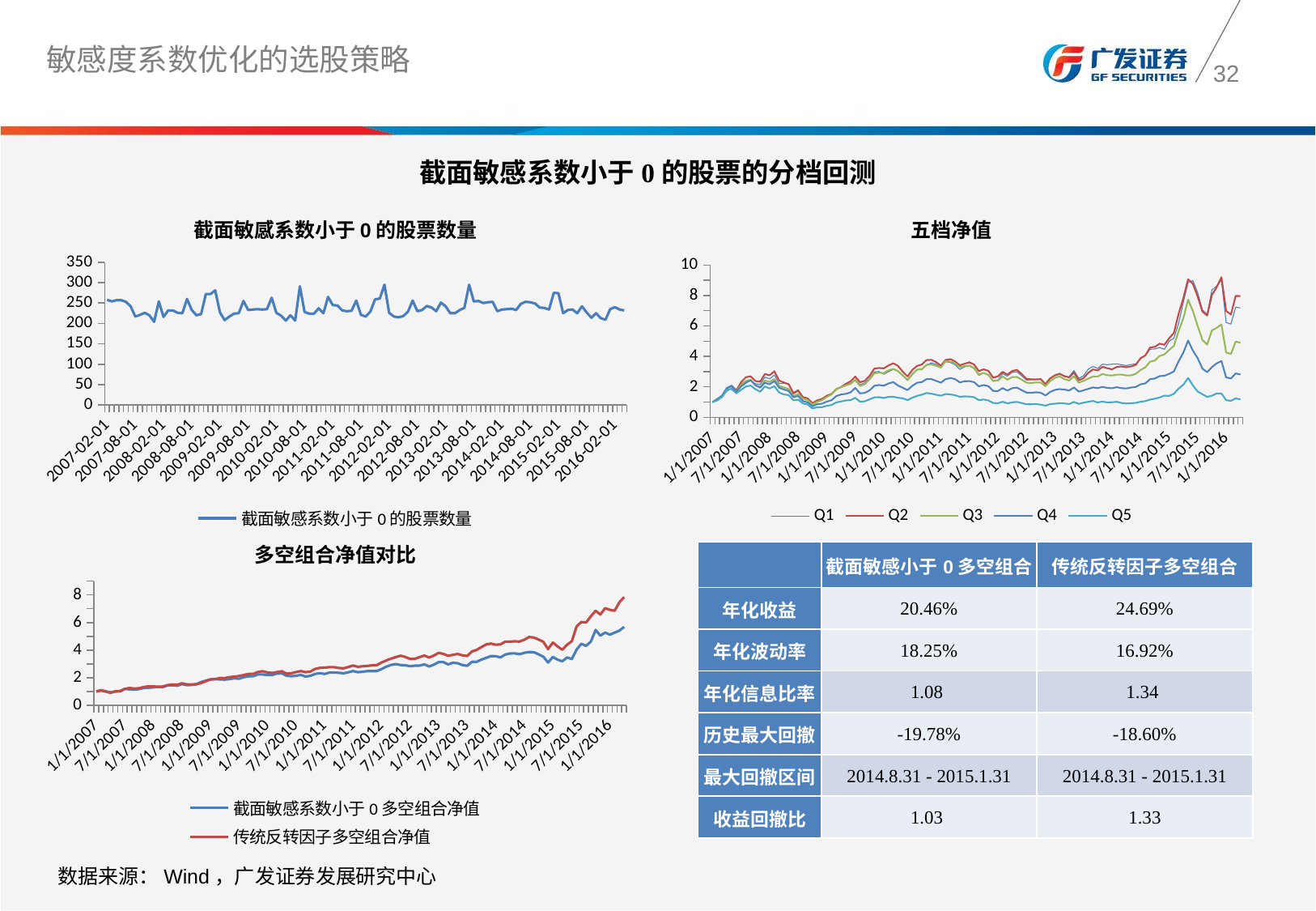

敏感度系数优化的选股策略
32
截面敏感系数小于0的股票的分档回测

### Chart: 五档净值

| Category | Q1 | Q2 | Q3 | Q4 | Q5 |
|---|---|---|---|---|---|
| 39113 | 1.0 | 1.0 | 1.0 | 1.0 | 1.0 |
| 39141 | 1.2093175999999999 | 1.1971793 | 1.2045732 | 1.1841718 | 1.1111388 |
| 39172 | 1.3505302208107997 | 1.40650322737468 | 1.40799863104032 | 1.41470565552092 | 1.32937412717772 |
| 39202 | 1.7129928143351947 | 1.9120284767073648 | 1.904870647144853 | 1.9122365554533605 | 1.7985227527755328 |
| 39233 | 1.907974564025461 | 2.0790736285065794 | 2.052490121841861 | 2.0519762057097757 | 1.8624263164975856 |
| 39263 | 1.659623054899087 | 1.7643476207705104 | 1.6933392428516068 | 1.681617072317424 | 1.5732753187297528 |
| 39294 | 2.1761563342775205 | 2.3047004282376906 | 2.126673899129244 | 2.0264802427592583 | 1.801063087044763 |
| 39325 | 2.3707724325470534 | 2.627795689862204 | 2.385464167231704 | 2.2643444406938547 | 2.025608646252673 |
| 39355 | 2.418041604538906 | 2.690230670165701 | 2.463394132762463 | 2.4360514911072224 | 2.0856408804825506 |
| 39386 | 2.20965308643062 | 2.3813787380773275 | 2.10957683347379 | 2.110882465971248 | 1.8510542511685149 |
| 39416 | 2.1565418648451735 | 2.336023951183402 | 1.9783328861021519 | 1.9472177270311264 | 1.6754264089230713 |
| 39447 | 2.6361246431129537 | 2.8436171939216726 | 2.416565867199822 | 2.2713644415097263 | 2.026999226912616 |
| 39478 | 2.521533622939155 | 2.7610368444398707 | 2.323685883063757 | 2.1644572227954115 | 1.8940388207230507 |
| 39507 | 2.7776178039978703 | 3.0219500772560663 | 2.5090460968240236 | 2.379066532988844 | 2.0450229208132935 |
| 39538 | 2.2091172128180183 | 2.4090834918381496 | 2.0530922039247748 | 1.943395216002196 | 1.6289568725050665 |
| 39568 | 2.2328005399038204 | 2.287366957496519 | 1.9629830136406183 | 1.826703078559736 | 1.4999904021605934 |
| 39599 | 2.185447529333594 | 2.1779722603340734 | 1.8617078125093647 | 1.7277712145389428 | 1.4606186540846822 |
| 39629 | 1.6224565767494963 | 1.570487881537173 | 1.3909898857788718 | 1.3213545028278053 | 1.1175091079096118 |
| 39660 | 1.8123320209438591 | 1.7501842042841733 | 1.5333887196627924 | 1.3948413824452182 | 1.155796802661532 |
| 39691 | 1.3437934482332852 | 1.3209060233941683 | 1.2259841494771138 | 1.066047976933849 | 0.9097958553862489 |
| 39721 | 1.2544314526844613 | 1.2448648979830268 | 1.1346718692367388 | 0.9823783486258143 | 0.8442620771881654 |
| 39752 | 0.9084479681510128 | 0.9273023522373526 | 0.8440472286972637 | 0.7218653638671292 | 0.5807104730764902 |
| 39782 | 1.1266922361924567 | 1.1108288408989968 | 1.0208076837357676 | 0.8621565045674955 | 0.6602581100230689 |
| 39813 | 1.2045339042903194 | 1.2020341871363323 | 1.1199377666671988 | 0.8957429406279434 | 0.665802858592326 |
| 39844 | 1.4264224197869337 | 1.4080311131089591 | 1.3333077500037502 | 1.0284992999468237 | 0.753307197727968 |
| 39872 | 1.5462306771045924 | 1.5257840933236384 | 1.498163120114439 | 1.120671576479304 | 0.8062726486522521 |
| 39903 | 1.8429208009351508 | 1.84951306112912 | 1.8243422957278825 | 1.391939881408835 | 0.9749575452308872 |
| 39933 | 1.963107820857745 | 1.978769813976075 | 1.9833708521662856 | 1.4986598842776526 | 1.0419619607569262 |
| 39964 | 2.12007715660148 | 2.1904378315921886 | 2.097146425258092 | 1.5390437926081195 | 1.1066360395193675 |
| 39994 | 2.227647836253369 | 2.362839395358129 | 2.1901656904938425 | 1.637409206409534 | 1.1294947356844005 |
| 40025 | 2.481544889449481 | 2.677254636328431 | 2.4507264174433594 | 1.9276136259574008 | 1.2781818744877893 |
| 40056 | 2.1399850508656546 | 2.297470002637425 | 2.0582695396803974 | 1.5700220222060435 | 1.025431634262825 |
| 40086 | 2.259153927596499 | 2.3972215552119365 | 2.174781921182304 | 1.6014030414777496 | 1.0514108524280266 |
| 40117 | 2.540973891617666 | 2.7147405021422677 | 2.4908938676846843 | 1.7666961801920877 | 1.1751483465588088 |
| 40147 | 2.9743098004124184 | 3.1936685061530015 | 2.883664738154648 | 2.069549422837246 | 1.3079553866484595 |
| 40178 | 3.0105272867607864 | 3.238971300709798 | 2.9355845161955276 | 2.1209952964693515 | 1.3244453033900914 |
| 40209 | 2.8271136212894437 | 3.2155778304904215 | 2.8977747747438323 | 2.0744532361812764 | 1.2652953112516292 |
| 40237 | 2.9932233961373815 | 3.4076112060097383 | 3.089695238429801 | 2.2211764093418473 | 1.3403331688731888 |
| 40268 | 3.151888451309938 | 3.5438702307927517 | 3.1745197932995577 | 2.31217072137396 | 1.3476887564639846 |
| 40298 | 3.02329865183993 | 3.3749920563626463 | 3.0380513142613412 | 2.086339850932005 | 1.284108844000283 |
| 40329 | 2.715130796959234 | 2.9899797125569085 | 2.746753232485758 | 1.9356529120285153 | 1.2481837161043403 |
| 40359 | 2.4145875387822224 | 2.686161894004576 | 2.4693146754853017 | 1.7878671671521766 | 1.129397067483609 |
| 40390 | 2.7960786067608425 | 3.112478618959201 | 2.8413559465190352 | 2.065845827021297 | 1.2927915717644394 |
| 40421 | 3.1293689398238493 | 3.3679236920650286 | 3.1230650231926114 | 2.2680444744234527 | 1.4070064622229825 |
| 40451 | 3.1280696258400345 | 3.4683946823073155 | 3.170378052914719 | 2.312232943681758 | 1.4826899166986063 |
| 40482 | 3.443064047513388 | 3.7649587290995976 | 3.434295317927531 | 2.5050083130507463 | 1.5966660698231283 |
| 40512 | 3.5716189693584526 | 3.7750350387446363 | 3.4685011053518084 | 2.50859240379481 | 1.5528393425391602 |
| 40543 | 3.4854900922361676 | 3.625182757860645 | 3.388373180216413 | 2.392977651384917 | 1.4788161122160555 |
| 40574 | 3.2591678097240244 | 3.392767578516614 | 3.2703103993115423 | 2.275386729595862 | 1.4168341967415214 |
| 40602 | 3.647555015606093 | 3.767439723407908 | 3.6922762609174313 | 2.5063200520173323 | 1.5262773842487167 |
| 40633 | 3.59895791062217 | 3.821473587176133 | 3.657651940280678 | 2.57493311988776 | 1.5035187569167072 |
| 40663 | 3.44507114900925 | 3.6704363401480946 | 3.5626535752617383 | 2.508862653471248 | 1.4487183549127314 |
| 40694 | 3.1480725987745073 | 3.411008064408257 | 3.2974948888196605 | 2.289009262943705 | 1.3458957145446357 |
| 40724 | 3.3102912057530585 | 3.5175218395113403 | 3.3588891655073536 | 2.368533427614487 | 1.3758918942190492 |
| 40755 | 3.4046935938150433 | 3.6125097731203093 | 3.3902384170446505 | 2.373423241190463 | 1.3619547972765573 |
| 40786 | 3.1906078225133907 | 3.4620382647915062 | 3.243413632655439 | 2.30727047658503 | 1.3202415267229695 |
| 40816 | 2.7571797028640592 | 3.035040851326916 | 2.806567980713976 | 2.035121002060396 | 1.124683391060183 |
| 40847 | 2.9181402420118525 | 3.148613567153586 | 2.9133353275735776 | 2.1168159079392357 | 1.1683882389849305 |
| 40877 | 2.764870762080664 | 3.047828650898497 | 2.7848050909252193 | 2.0436344067779144 | 1.1059978259278458 |
| 40908 | 2.3582246298768883 | 2.6066371667090342 | 2.394628834440778 | 1.7326422972920785 | 0.9431949459512668 |
| 40939 | 2.4475222249128903 | 2.6836283399808805 | 2.408006069230056 | 1.7254559900998299 | 0.9238886886025904 |
| 40968 | 2.869298590135456 | 2.9864041452710457 | 2.6830022887409837 | 1.9157724054430492 | 1.0216928386222246 |
| 40999 | 2.7050705552408862 | 2.80416211735044 | 2.4681665147748557 | 1.7560402832854618 | 0.9164257820732995 |
| 41029 | 2.9518218705037884 | 3.037477995748438 | 2.6408998895464513 | 1.9092708482103076 | 0.9816906662172837 |
| 41060 | 2.9840325049733503 | 3.1141307273318466 | 2.652108925037642 | 1.9498066730522028 | 1.0137241947128066 |
| 41090 | 2.727645028952541 | 2.845693281461987 | 2.4720782017773444 | 1.7844525382213414 | 0.9355493328512364 |
| 41121 | 2.4443409056654146 | 2.5254019655535958 | 2.2771014386780424 | 1.6267140716527277 | 0.8577539151878585 |
| 41152 | 2.4660510527213537 | 2.4955565125844865 | 2.2563704794701738 | 1.6083188635876644 | 0.8547889172292287 |
| 41182 | 2.5063099773303033 | 2.481148666614731 | 2.287649708569991 | 1.6445022906354345 | 0.8663651525774806 |
| 41213 | 2.5021968720265066 | 2.5052995970713656 | 2.2869387070405676 | 1.619317066954811 | 0.8379171864274465 |
| 41243 | 2.1521570450081025 | 2.1854805664080263 | 2.044825080003597 | 1.4313418838714957 | 0.7651754168889952 |
| 41274 | 2.5438373599044204 | 2.560275840827208 | 2.3799068851786425 | 1.6648978036858944 | 0.8680985500744005 |
| 41305 | 2.775373493455013 | 2.7530202676639335 | 2.595606175856481 | 1.799676608567239 | 0.8929938195265357 |
| 41333 | 2.8877211397910356 | 2.850050356876938 | 2.686680857267057 | 1.8528323427905653 | 0.9291536128720451 |
| 41364 | 2.6727866114958188 | 2.707321830039791 | 2.5066627617748205 | 1.81847267869292 | 0.9092313515123718 |
| 41394 | 2.673598497156927 | 2.613493635911736 | 2.414622366489144 | 1.7609211098158428 | 0.8712609410418636 |
| 41425 | 3.0720336520745355 | 2.9484003005843724 | 2.7020645666274548 | 1.9556219307175169 | 1.012476831139999 |
| 41455 | 2.552691003023075 | 2.4338248413242836 | 2.2738305658500693 | 1.6884820193595733 | 0.8840188331891117 |
| 41486 | 2.7192303764709127 | 2.567445743570981 | 2.385618056641647 | 1.7695206463394553 | 0.9590643853639601 |
| 41517 | 3.160876625372775 | 2.917968327668604 | 2.541589478910711 | 1.8692291710344358 | 1.0175603692450117 |
| 41547 | 3.3416845843570884 | 3.142727989513072 | 2.677904987359029 | 1.9601137663278447 | 1.0754268091623704 |
| 41578 | 3.205398322774044 | 3.074803895202927 | 2.6784652050823845 | 1.9174232725427307 | 0.9765951929430294 |
| 41608 | 3.493295211935882 | 3.313423744009761 | 2.840838962036977 | 1.999221431364109 | 1.0280564664651815 |
| 41639 | 3.452204279016923 | 3.220587906207721 | 2.7644709608917064 | 1.9309664123201933 | 0.9766001842056662 |
| 41670 | 3.4897023635499043 | 3.1490708870448914 | 2.7439110374613627 | 1.9100355087972074 | 0.9897254172333388 |
| 41698 | 3.5042142908287266 | 3.3073188160191016 | 2.8020594513850363 | 1.9774651676582387 | 1.0185718849632426 |
| 41729 | 3.4465832817588993 | 3.3352705879194984 | 2.803782886071205 | 1.9145469719397559 | 0.9410236275018856 |
| 41759 | 3.3990038888708742 | 3.288629830490973 | 2.75133868794382 | 1.8938354027973117 | 0.9080295511767773 |
| 41790 | 3.467822772827987 | 3.3357282385850344 | 2.7469104083255744 | 1.9538375815422444 | 0.9246947355733663 |
| 41820 | 3.5082672962629253 | 3.4439016022729194 | 2.856403218620075 | 1.9936820350356288 | 0.9494913311086071 |
| 41851 | 3.8553561775810876 | 3.8806451498175627 | 3.1014255438413696 | 2.1639734227728553 | 1.0177089030596218 |
| 41882 | 4.07857451483616 | 4.06540871920681 | 3.2816212832785645 | 2.2283176577176103 | 1.0619031360709446 |
| 41912 | 4.468237363837601 | 4.582978749035132 | 3.6587888467160044 | 2.5053492395415686 | 1.1665106936727565 |
| 41943 | 4.4911223351439675 | 4.630756898281061 | 3.7298170609488563 | 2.5459858538859788 | 1.2201480218785237 |
| 41973 | 4.585518361188064 | 4.839673310516735 | 4.032869769702153 | 2.707458769003355 | 1.300203178144956 |
| 42004 | 4.462455887825188 | 4.764404291354924 | 4.125807939132801 | 2.7245638437158135 | 1.4239469601474335 |
| 42035 | 4.995064724141554 | 5.183633134387269 | 4.418658240491321 | 2.849751067872607 | 1.4086899380482378 |
| 42063 | 5.1977306840096835 | 5.535050233810334 | 4.691414148465182 | 3.010264408173448 | 1.543369232786674 |
| 42094 | 6.161927398177806 | 6.794086523799258 | 5.649169630864253 | 3.6796975431884884 | 1.8857366817388213 |
| 42124 | 7.557358709154632 | 7.829351763670827 | 6.517578063863525 | 4.2545785302095975 | 2.146462595403062 |
| 42155 | 8.857726971483388 | 9.067885531452855 | 7.724116025592779 | 5.044291698636599 | 2.585753337253062 |
| 42185 | 8.97563314955077 | 8.769238348628669 | 6.982631783599975 | 4.3772597858673885 | 2.0960168266840067 |
| 42216 | 8.201401317013724 | 7.931928671081897 | 6.013281891505275 | 3.8913051589599625 | 1.6966795088305164 |
| 42247 | 7.06425242020582 | 6.942880621227353 | 5.0776873885697515 | 3.198995275519078 | 1.5171216130904919 |
| 42277 | 6.747633333157437 | 6.684854711531997 | 4.7746992432501 | 2.96178561714548 | 1.3407971878522758 |
| 42308 | 8.366059260985248 | 8.035886577238633 | 5.711066466783726 | 3.2982388358605337 | 1.4184429004884915 |
| 42338 | 8.623056068102269 | 8.534495580046956 | 5.870895801816489 | 3.5405903581574485 | 1.5671774187707537 |
| 42369 | 9.002958513841664 | 9.198780518523629 | 6.103391025150881 | 3.696166660155366 | 1.5688436418023906 |
| 42400 | 6.226040975039771 | 6.989353022120994 | 4.259129359081038 | 2.6181685652210733 | 1.1289194896736567 |
| 42429 | 6.122595926843583 | 6.747175434581013 | 4.165859537072395 | 2.546075984693428 | 1.077585601315063 |
| 42460 | 7.229562494936087 | 7.969785889006027 | 4.969622142498957 | 2.878848625108056 | 1.242970960958016 |
| 42490 | 7.185449873460736 | 7.961906958676155 | 4.89736234566038 | 2.810056809901924 | 1.1737727788079457 |

### Chart:

| Category | 截面敏感系数小于0的股票数量 |
|---|---|
| 39141 | 258.0 |
| 39172 | 254.0 |
| 39202 | 257.0 |
| 39233 | 257.0 |
| 39263 | 253.0 |
| 39294 | 242.0 |
| 39325 | 217.0 |
| 39355 | 221.0 |
| 39386 | 226.0 |
| 39416 | 220.0 |
| 39447 | 204.0 |
| 39478 | 254.0 |
| 39507 | 216.0 |
| 39538 | 232.0 |
| 39568 | 232.0 |
| 39599 | 226.0 |
| 39629 | 225.0 |
| 39660 | 260.0 |
| 39691 | 233.0 |
| 39721 | 220.0 |
| 39752 | 223.0 |
| 39782 | 272.0 |
| 39813 | 272.0 |
| 39844 | 281.0 |
| 39872 | 227.0 |
| 39903 | 208.0 |
| 39933 | 217.0 |
| 39964 | 224.0 |
| 39994 | 225.0 |
| 40025 | 255.0 |
| 40056 | 233.0 |
| 40086 | 234.0 |
| 40117 | 235.0 |
| 40147 | 234.0 |
| 40178 | 235.0 |
| 40209 | 263.0 |
| 40237 | 226.0 |
| 40268 | 219.0 |
| 40298 | 207.0 |
| 40329 | 220.0 |
| 40359 | 207.0 |
| 40390 | 291.0 |
| 40421 | 228.0 |
| 40451 | 224.0 |
| 40482 | 224.0 |
| 40512 | 237.0 |
| 40543 | 225.0 |
| 40574 | 265.0 |
| 40602 | 245.0 |
| 40633 | 244.0 |
| 40663 | 232.0 |
| 40694 | 230.0 |
| 40724 | 231.0 |
| 40755 | 256.0 |
| 40786 | 221.0 |
| 40816 | 217.0 |
| 40847 | 229.0 |
| 40877 | 259.0 |
| 40908 | 261.0 |
| 40939 | 295.0 |
| 40968 | 226.0 |
| 40999 | 217.0 |
| 41029 | 215.0 |
| 41060 | 218.0 |
| 41090 | 229.0 |
| 41121 | 256.0 |
| 41152 | 230.0 |
| 41182 | 233.0 |
| 41213 | 243.0 |
| 41243 | 239.0 |
| 41274 | 230.0 |
| 41305 | 251.0 |
| 41333 | 242.0 |
| 41364 | 225.0 |
| 41394 | 225.0 |
| 41425 | 233.0 |
| 41455 | 238.0 |
| 41486 | 295.0 |
| 41517 | 254.0 |
| 41547 | 255.0 |
| 41578 | 250.0 |
| 41608 | 252.0 |
| 41639 | 253.0 |
| 41670 | 230.0 |
| 41698 | 234.0 |
| 41729 | 235.0 |
| 41759 | 236.0 |
| 41790 | 233.0 |
| 41820 | 248.0 |
| 41851 | 253.0 |
| 41882 | 252.0 |
| 41912 | 249.0 |
| 41943 | 239.0 |
| 41973 | 238.0 |
| 42004 | 234.0 |
| 42035 | 275.0 |
| 42063 | 274.0 |
| 42094 | 225.0 |
| 42124 | 233.0 |
| 42155 | 234.0 |
| 42185 | 225.0 |
| 42216 | 242.0 |
| 42247 | 227.0 |
| 42277 | 214.0 |
| 42308 | 225.0 |
| 42338 | 213.0 |
| 42369 | 209.0 |
| 42400 | 235.0 |
| 42429 | 240.0 |
| 42460 | 234.0 |
| 42490 | 232.0 |

### Chart: 多空组合净值对比

| Category | 截面敏感系数小于0多空组合净值 | 传统反转因子多空组合净值 |
|---|---|---|
| 39113 | 1.0 | 1.0 |
| 39141 | 1.0981788 | 1.064424 |
| 39172 | 1.0107237938116798 | 0.996105 |
| 39202 | 0.9252933758635413 | 0.91139 |
| 39233 | 0.9977383509510039 | 1.006393 |
| 39263 | 1.0227716061763648 | 1.02151 |
| 39294 | 1.1930115309157783 | 1.179777 |
| 39325 | 1.1509664879942503 | 1.258104 |
| 39355 | 1.1398040236650762 | 1.209594 |
| 39386 | 1.16977665221258 | 1.234982 |
| 39416 | 1.252648192384263 | 1.322284 |
| 39447 | 1.268361787103989 | 1.375806 |
| 39478 | 1.2964245453160221 | 1.359394 |
| 39507 | 1.3247429689431418 | 1.352066 |
| 39538 | 1.3231281072640002 | 1.357796 |
| 39568 | 1.442066633231927 | 1.462813 |
| 39599 | 1.449334793270079 | 1.508354 |
| 39629 | 1.4164319947932618 | 1.473817 |
| 39660 | 1.5336671814810305 | 1.595846 |
| 39691 | 1.4635985289607067 | 1.518466 |
| 39721 | 1.471694424223653 | 1.511796 |
| 39752 | 1.5252037617940009 | 1.527142 |
| 39782 | 1.682689133779169 | 1.60298 |
| 39813 | 1.7848129171133165 | 1.73962 |
| 39844 | 1.8790230175741007 | 1.877104 |
| 39872 | 1.9047310025206519 | 1.892123 |
| 39903 | 1.8717103953878536 | 1.981929 |
| 39933 | 1.8651407667684579 | 1.971371 |
| 39964 | 1.8985083029486147 | 2.043257 |
| 39994 | 1.9556211661963838 | 2.075043 |
| 40025 | 1.9210751182955246 | 2.12283 |
| 40056 | 2.0365355750553222 | 2.196459 |
| 40086 | 2.098348238079777 | 2.274144 |
| 40117 | 2.1131598487879106 | 2.281938 |
| 40147 | 2.2347221161972386 | 2.414958 |
| 40178 | 2.233759777812341 | 2.471181 |
| 40209 | 2.1974301321619785 | 2.380091 |
| 40237 | 2.1962244901456667 | 2.346911 |
| 40268 | 2.3005895391245317 | 2.409335 |
| 40298 | 2.315265689971469 | 2.468971 |
| 40329 | 2.144041836555612 | 2.296957 |
| 40359 | 2.110756873468188 | 2.320864 |
| 40390 | 2.138872577174159 | 2.406386 |
| 40421 | 2.204860453652089 | 2.480532 |
| 40451 | 2.0853446477970006 | 2.402076 |
| 40482 | 2.135034448599172 | 2.437258 |
| 40512 | 2.273355345495075 | 2.636177 |
| 40543 | 2.3269037759871423 | 2.713404 |
| 40574 | 2.2733396145158062 | 2.732438 |
| 40602 | 2.3686441946400607 | 2.760338 |
| 40633 | 2.372405601621149 | 2.766326 |
| 40663 | 2.3574342988315586 | 2.704815 |
| 40694 | 2.3215192587757194 | 2.678721 |
| 40724 | 2.3894059374725796 | 2.779779 |
| 40755 | 2.4817501450301602 | 2.882753 |
| 40786 | 2.401708491177633 | 2.792454 |
| 40816 | 2.431196668032312 | 2.826457 |
| 40847 | 2.478651195795635 | 2.854206 |
| 40877 | 2.480821750647793 | 2.897789 |
| 40908 | 2.4811293725448733 | 2.914398 |
| 40939 | 2.625867171000496 | 3.104706 |
| 40968 | 2.8003993713218005 | 3.253143 |
| 40999 | 2.928645620811042 | 3.380449 |
| 41029 | 2.98722234046657 | 3.497819 |
| 41060 | 2.9223432766651043 | 3.597633 |
| 41090 | 2.8966170120976384 | 3.502894 |
| 41121 | 2.836630391070706 | 3.358676 |
| 41152 | 2.8716301551509322 | 3.36766 |
| 41182 | 2.8796203511924334 | 3.496084 |
| 41213 | 2.9694498200858463 | 3.608418 |
| 41243 | 2.8118302358557616 | 3.461701 |
| 41274 | 2.945350275788396 | 3.611918 |
| 41305 | 3.128964943563188 | 3.802757 |
| 41333 | 3.128925581184198 | 3.724898 |
| 41364 | 2.963126317777712 | 3.584882 |
| 41394 | 3.087769515184715 | 3.658537 |
| 41425 | 3.0474543612866576 | 3.722278 |
| 41455 | 2.918912736327586 | 3.620582 |
| 41486 | 2.861554232954598 | 3.576938 |
| 41517 | 3.151782048541145 | 3.901957 |
| 41547 | 3.152834806780999 | 4.014757 |
| 41578 | 3.313995741331378 | 4.223223 |
| 41608 | 3.437016830762444 | 4.412058 |
| 41639 | 3.568617455598873 | 4.476445 |
| 41670 | 3.5594188088144487 | 4.390371 |
| 41698 | 3.470478080488514 | 4.416182 |
| 41729 | 3.6776243232045207 | 4.615483 |
| 41759 | 3.755799951205311 | 4.611543 |
| 41790 | 3.762912121782911 | 4.641431 |
| 41820 | 3.7058920370773527 | 4.618485 |
| 41851 | 3.806277685284748 | 4.750712 |
| 41882 | 3.8613660183494285 | 4.948689 |
| 41912 | 3.8498957147509407 | 4.91306 |
| 41943 | 3.6925916707732176 | 4.767102 |
| 41973 | 3.5279291858795956 | 4.601572 |
| 42004 | 3.0974870750998043 | 4.070344 |
| 42035 | 3.5003707142351783 | 4.549855 |
| 42063 | 3.307735442785402 | 4.266521 |
| 42094 | 3.1875726911669826 | 4.028433 |
| 42124 | 3.4687105461397976 | 4.393574 |
| 42155 | 3.3556600663752825 | 4.643876 |
| 42185 | 4.035882931892757 | 5.714202 |
| 42216 | 4.4566749832558115 | 6.040053 |
| 42247 | 4.310389083605423 | 6.000288 |
| 42277 | 4.618164226381009 | 6.454534 |
| 42308 | 5.458396674078509 | 6.85386 |
| 42338 | 5.053718677249738 | 6.577715 |
| 42369 | 5.27099517529102 | 7.038986 |
| 42400 | 5.123238638537262 | 6.920846 |
| 42429 | 5.271078911281804 | 6.856555 |
| 42460 | 5.415097964835301 | 7.465866 |
| 42490 | 5.68352382944239 | 7.84493 |
|  | 截面敏感小于0多空组合 | 传统反转因子多空组合 |
| --- | --- | --- |
| 年化收益 | 20.46% | 24.69% |
| 年化波动率 | 18.25% | 16.92% |
| 年化信息比率 | 1.08 | 1.34 |
| 历史最大回撤 | -19.78% | -18.60% |
| 最大回撤区间 | 2014.8.31 - 2015.1.31 | 2014.8.31 - 2015.1.31 |
| 收益回撤比 | 1.03 | 1.33 |
数据来源：Wind，广发证券发展研究中心